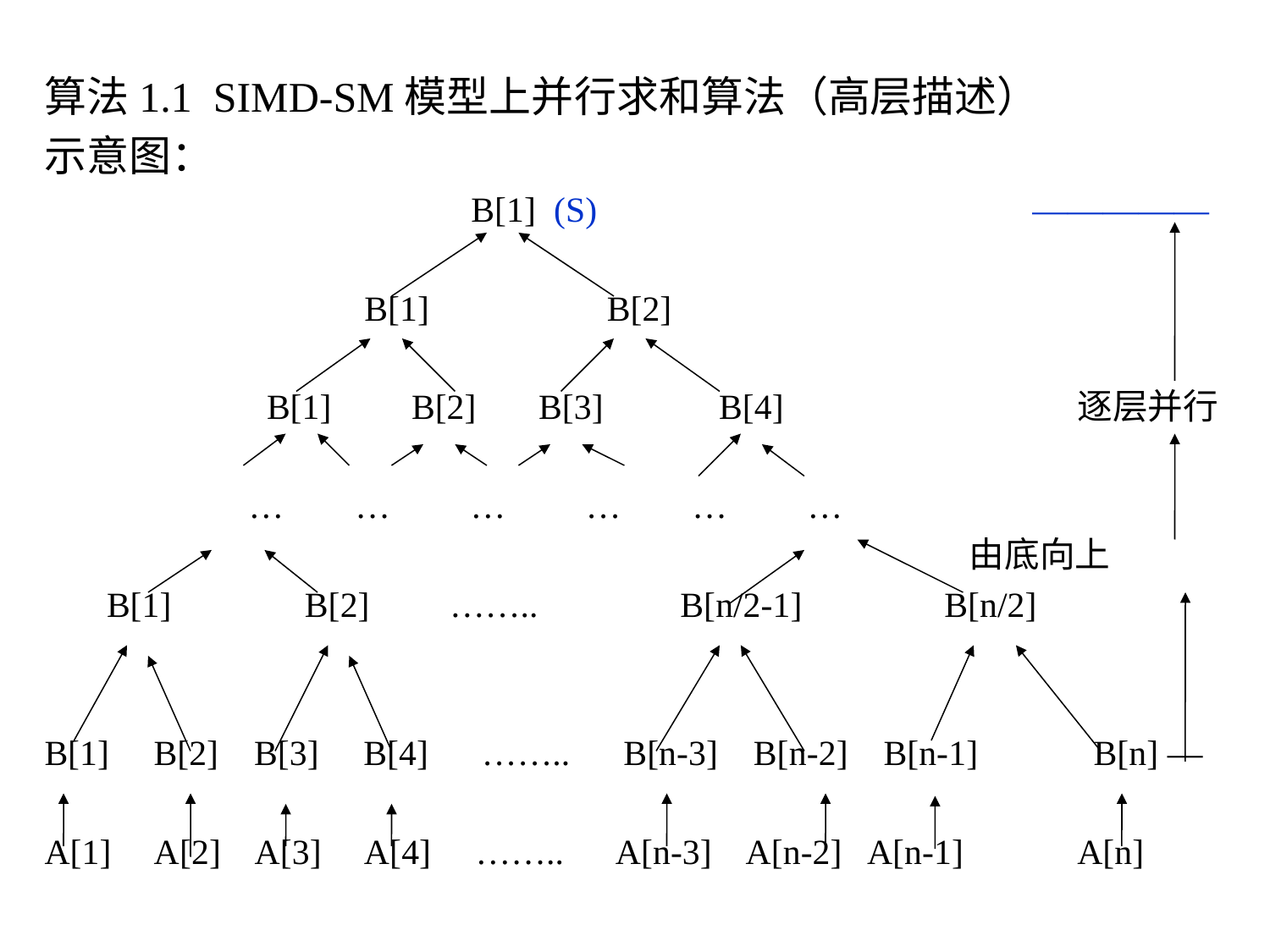

#
算法1.1  SIMD-SM模型上并行求和算法（高层描述）
示意图：
                                                B[1]  (S)                                                 —————

                                    B[1]                    B[2]

                         B[1]         B[2]       B[3]             B[4]                                逐层并行

                       …        …         …         …        …         …
                                                                                                                     由底向上
       B[1]               B[2]         ……..                B[n/2-1]                B[n/2]

B[1]     B[2]    B[3]     B[4]      ……..      B[n-3]    B[n-2]    B[n-1]             B[n] —

A[1]     A[2]    A[3]     A[4]     ……..      A[n-3]    A[n-2]   A[n-1]             A[n]